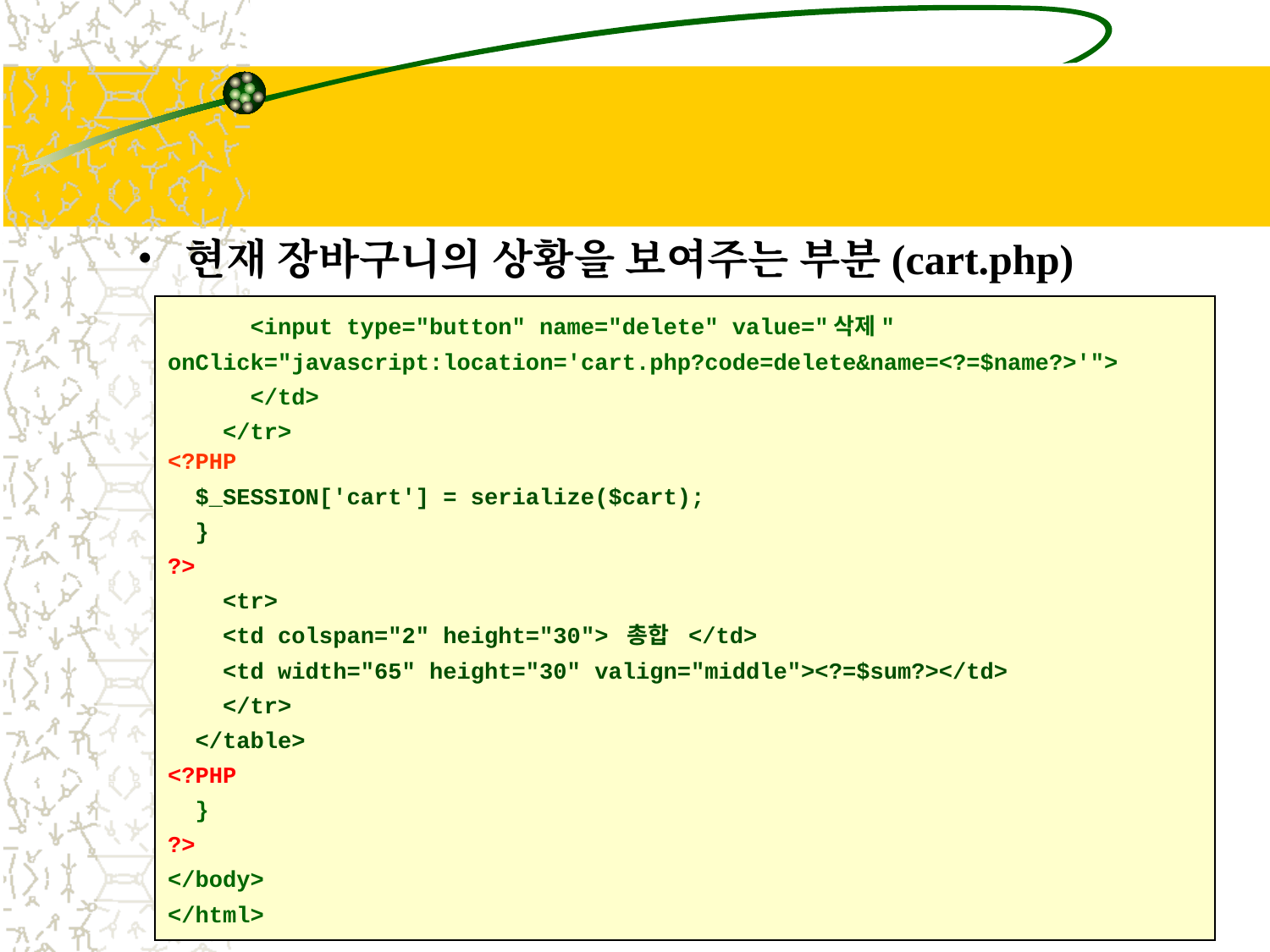

#
현재 장바구니의 상황을 보여주는 부분(cart.php)
      <input type="button" name="delete" value="삭제"
onClick="javascript:location='cart.php?code=delete&name=<?=$name?>'">
      </td>
    </tr>
<?PHP
  $_SESSION['cart'] = serialize($cart);
  }
?>
    <tr>
    <td colspan="2" height="30"> 총합 </td>
    <td width="65" height="30" valign="middle"><?=$sum?></td>
    </tr>
  </table>
<?PHP
  }
?>
</body>
</html>